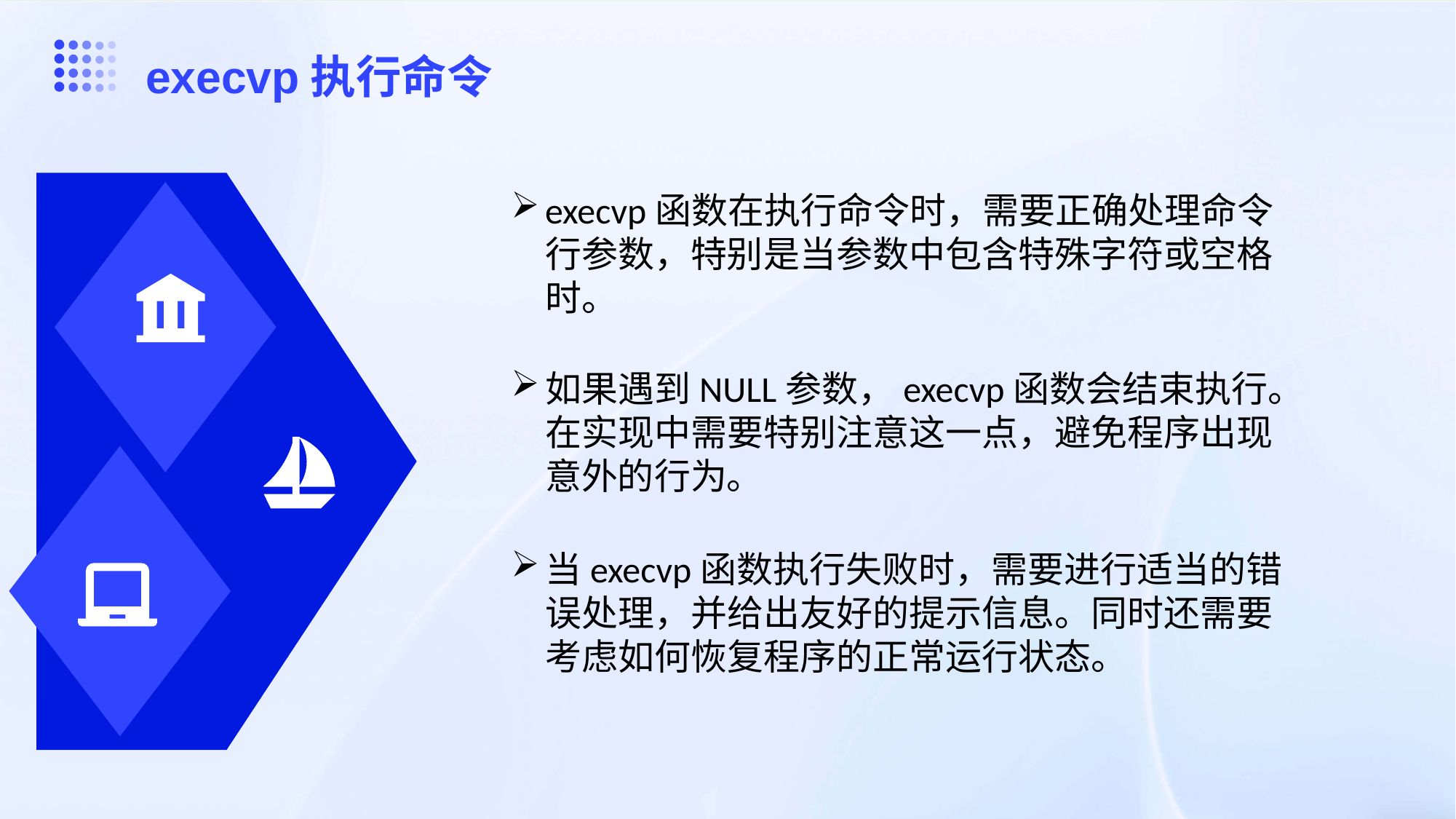

execvp执行命令

execvp函数在执行命令时，需要正确处理命令行参数，特别是当参数中包含特殊字符或空格时。

如果遇到NULL参数，execvp函数会结束执行。在实现中需要特别注意这一点，避免程序出现意外的行为。

当execvp函数执行失败时，需要进行适当的错误处理，并给出友好的提示信息。同时还需要考虑如何恢复程序的正常运行状态。